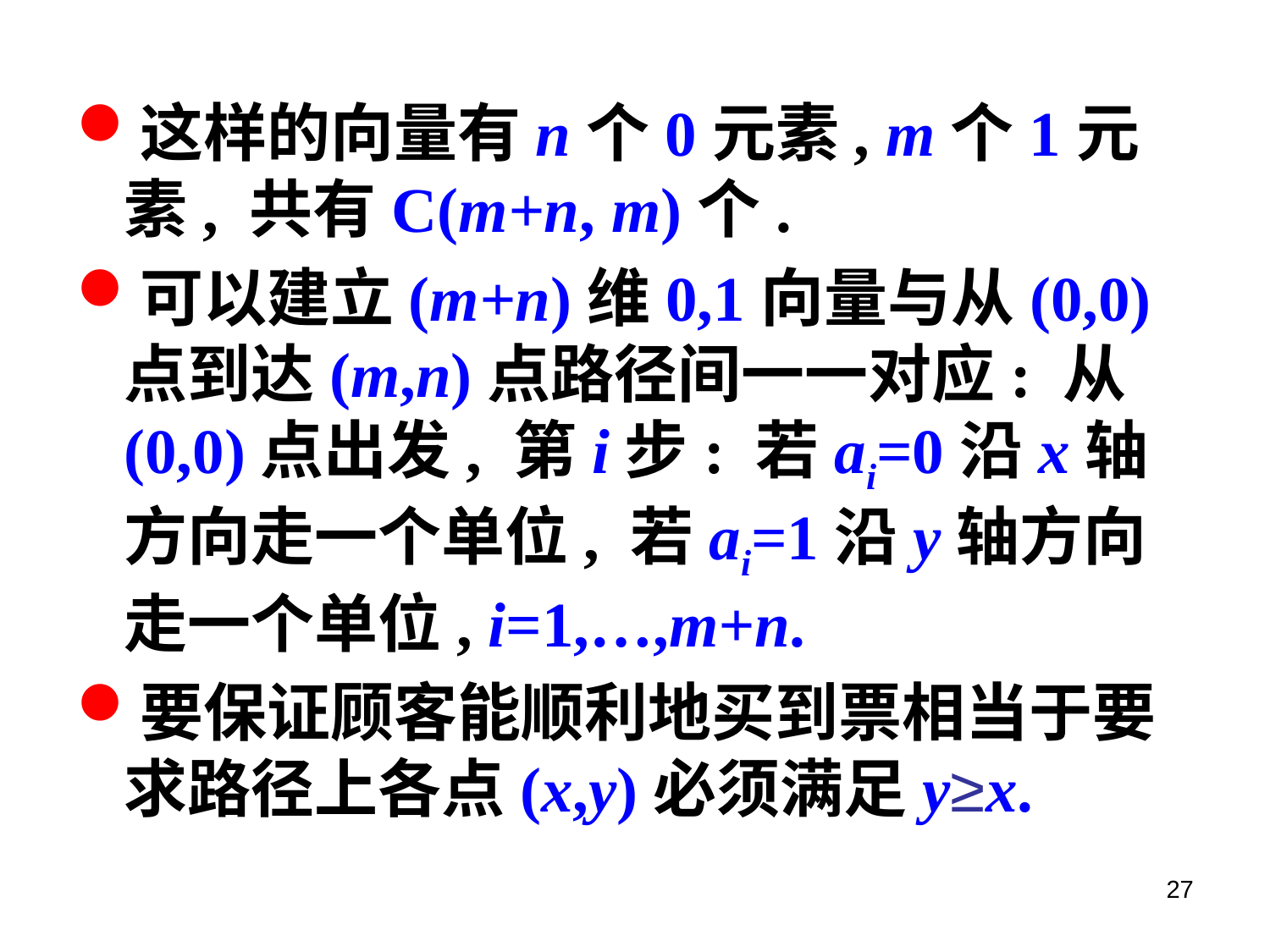

这样的向量有n个0元素, m个1元素, 共有C(m+n, m)个.
可以建立(m+n)维0,1向量与从(0,0)点到达(m,n)点路径间一一对应: 从(0,0)点出发, 第i步: 若ai=0沿x轴方向走一个单位, 若ai=1沿y轴方向走一个单位, i=1,…,m+n.
要保证顾客能顺利地买到票相当于要求路径上各点(x,y)必须满足y≥x.
27